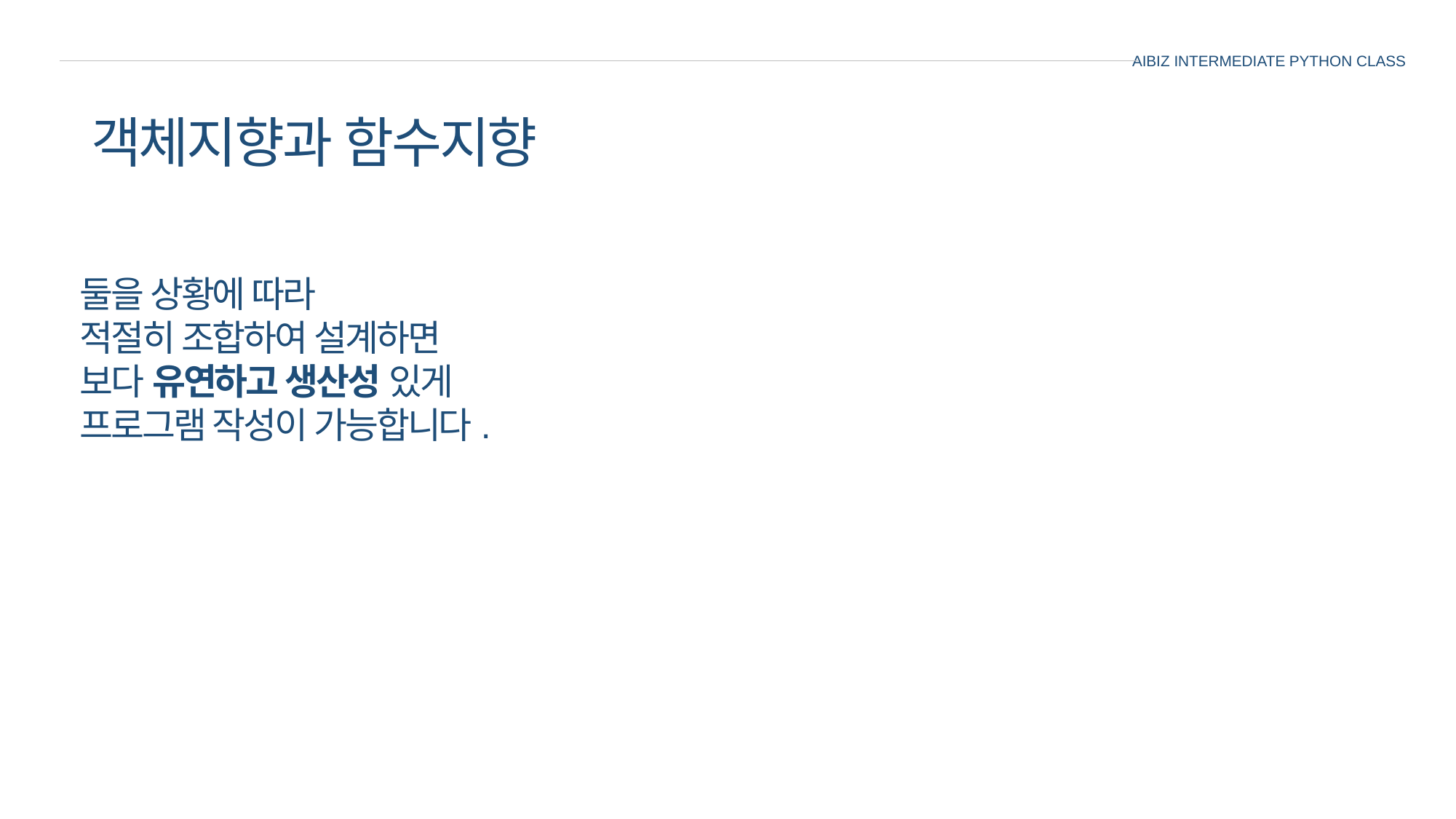

AIBIZ INTERMEDIATE PYTHON CLASS
객체지향과 함수지향
둘을 상황에 따라
적절히 조합하여 설계하면
보다 유연하고 생산성 있게
프로그램 작성이 가능합니다.